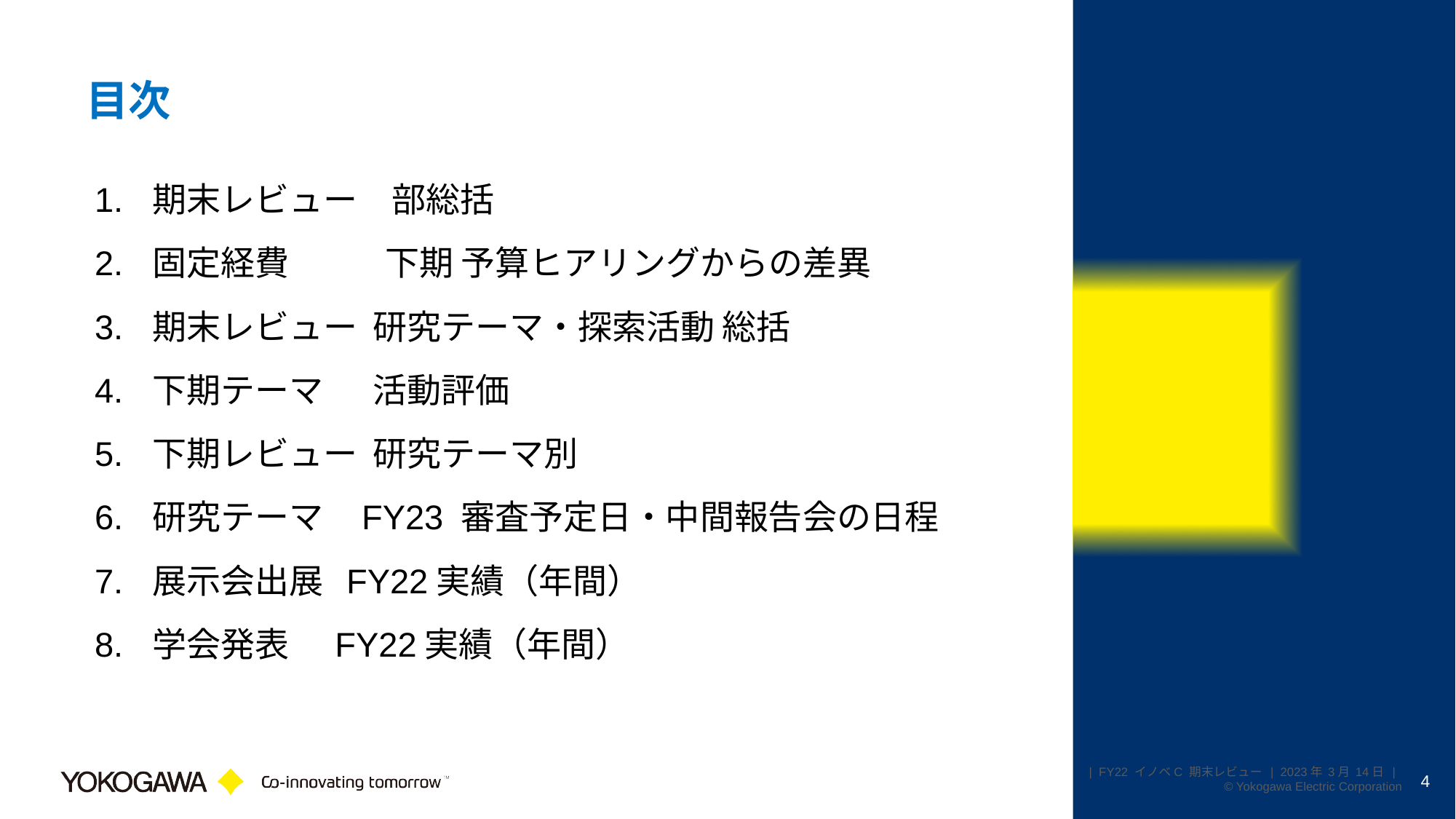

# 目次
期末レビュー　部総括
固定経費	    下期 予算ヒアリングからの差異
期末レビュー  研究テーマ・探索活動 総括
下期テーマ　  活動評価
下期レビュー  研究テーマ別
研究テーマ    FY23 審査予定日・中間報告会の日程
展示会出展  FY22実績（年間）
学会発表     FY22実績（年間）
4